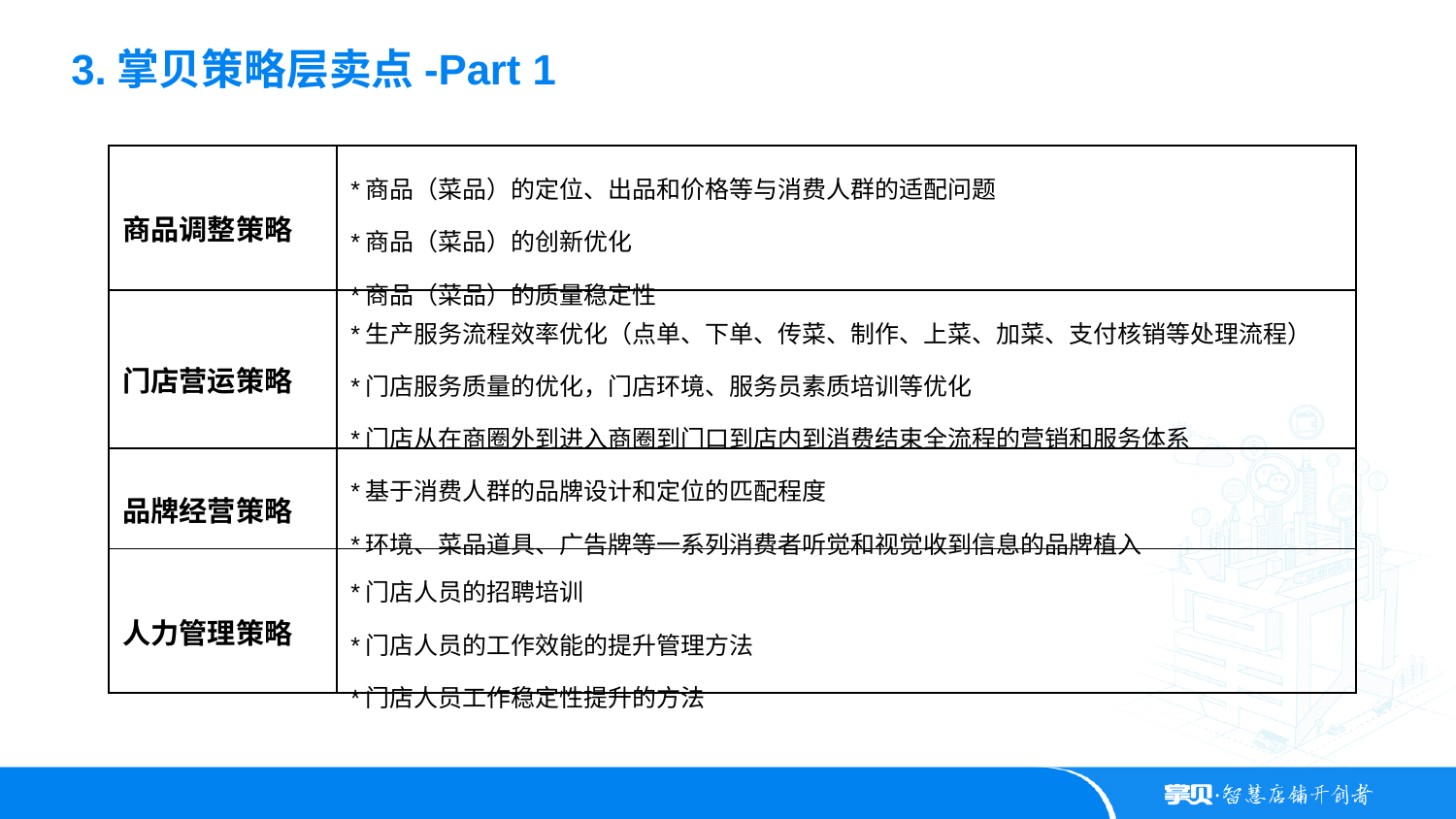

3.掌贝策略层卖点-Part 1
| 商品调整策略 | \*商品（菜品）的定位、出品和价格等与消费人群的适配问题 \*商品（菜品）的创新优化 \*商品（菜品）的质量稳定性 |
| --- | --- |
| 门店营运策略 | \*生产服务流程效率优化（点单、下单、传菜、制作、上菜、加菜、支付核销等处理流程） \*门店服务质量的优化，门店环境、服务员素质培训等优化 \*门店从在商圈外到进入商圈到门口到店内到消费结束全流程的营销和服务体系 |
| 品牌经营策略 | \*基于消费人群的品牌设计和定位的匹配程度 \*环境、菜品道具、广告牌等一系列消费者听觉和视觉收到信息的品牌植入 |
| 人力管理策略 | \*门店人员的招聘培训 \*门店人员的工作效能的提升管理方法 \*门店人员工作稳定性提升的方法 |